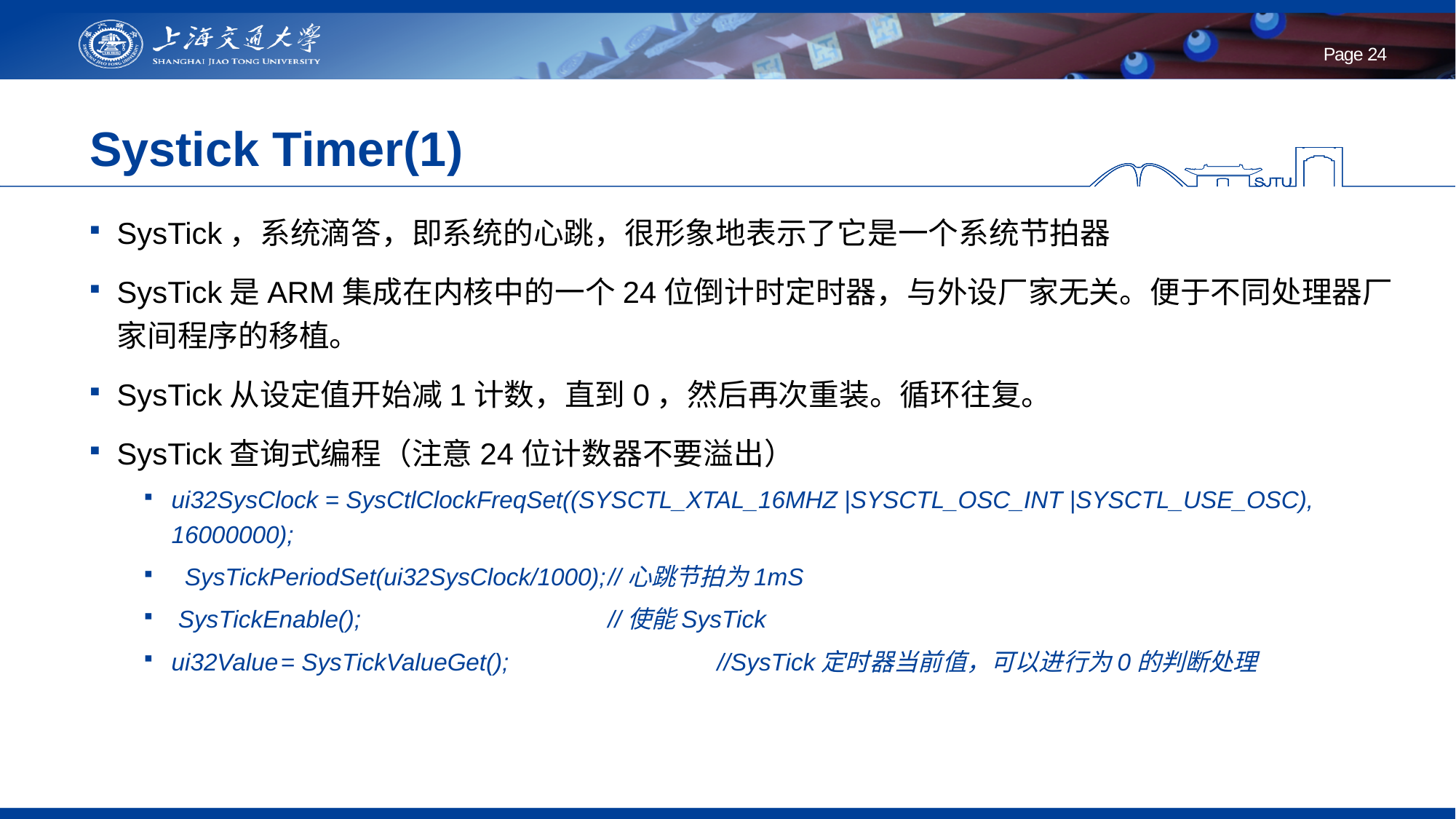

# Systick Timer(1)
SysTick，系统滴答，即系统的心跳，很形象地表示了它是一个系统节拍器
SysTick是ARM集成在内核中的一个24位倒计时定时器，与外设厂家无关。便于不同处理器厂家间程序的移植。
SysTick从设定值开始减1计数，直到0，然后再次重装。循环往复。
SysTick查询式编程（注意24位计数器不要溢出）
ui32SysClock = SysCtlClockFreqSet((SYSCTL_XTAL_16MHZ |SYSCTL_OSC_INT |SYSCTL_USE_OSC), 16000000);
  SysTickPeriodSet(ui32SysClock/1000);	//心跳节拍为1mS
 SysTickEnable();			//使能SysTick
ui32Value	= SysTickValueGet();		//SysTick定时器当前值，可以进行为0的判断处理